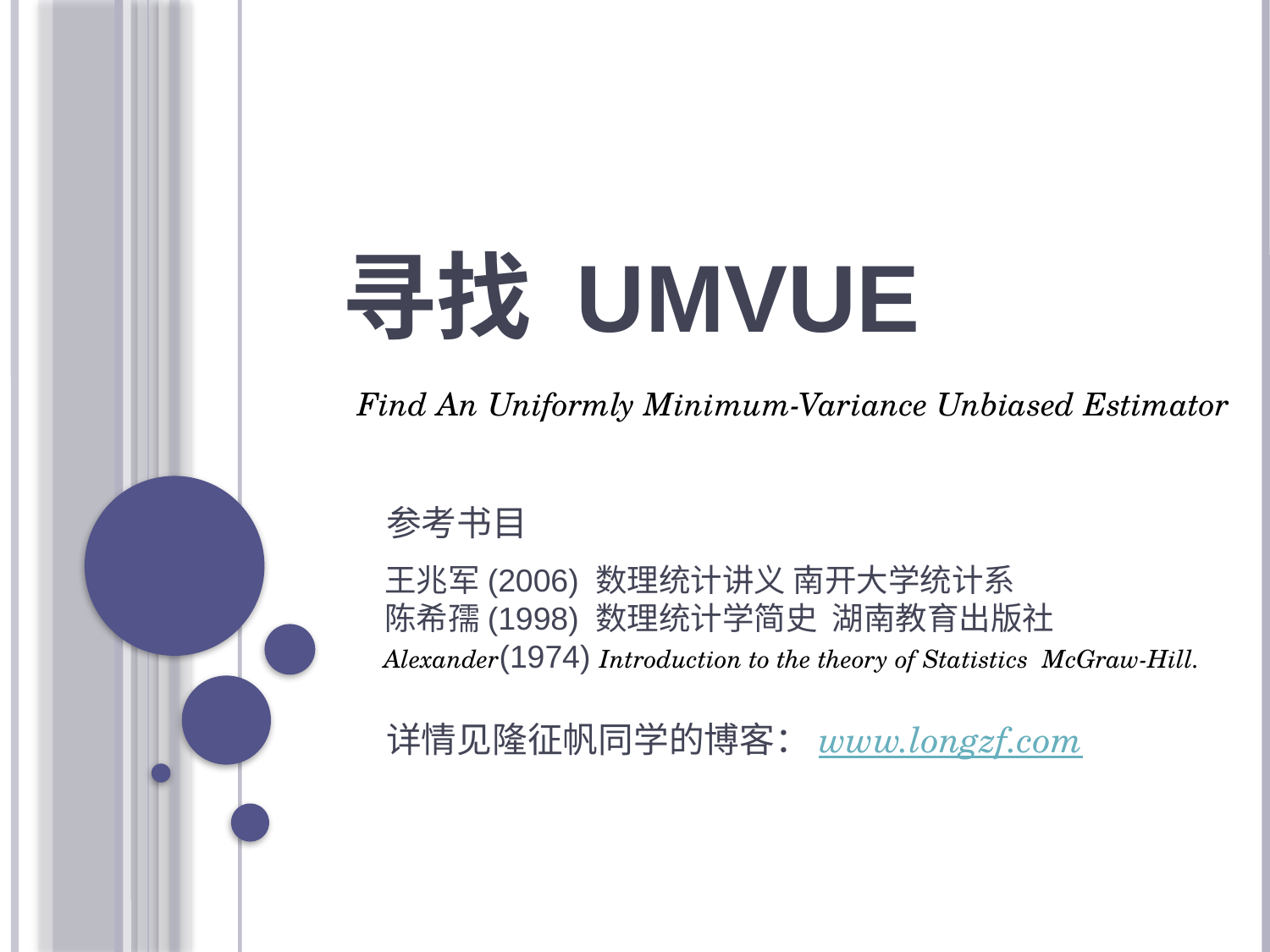

# 寻找 UMVUE
Find An Uniformly Minimum-Variance Unbiased Estimator

 参考书目

 王兆军(2006) 数理统计讲义 南开大学统计系
 陈希孺(1998) 数理统计学简史  湖南教育出版社
  Alexander(1974) Introduction to the theory of Statistics  McGraw-Hill.

 详情见隆征帆同学的博客：www.longzf.com